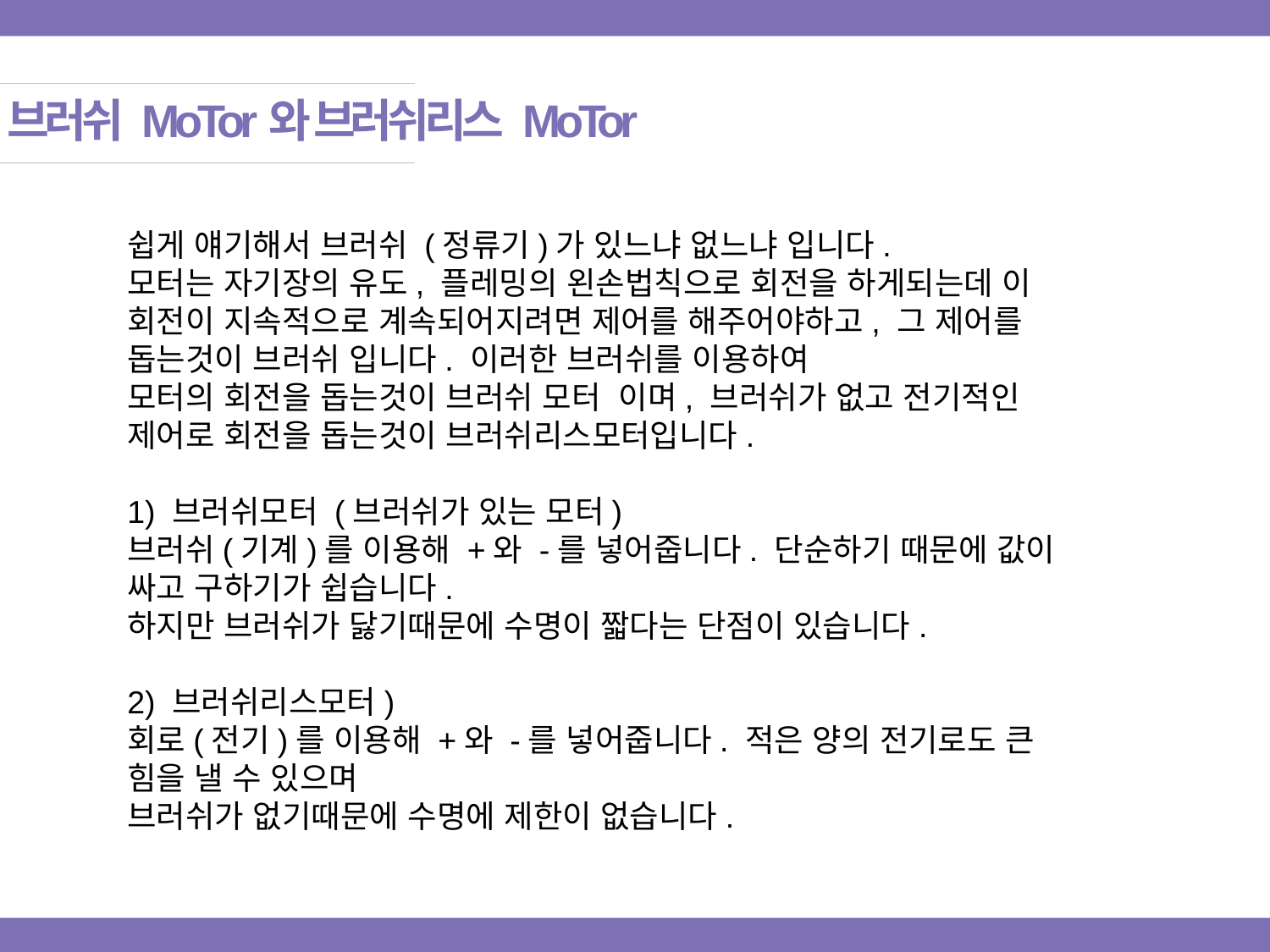

브러쉬 MoTor와 브러쉬리스 MoTor
쉽게 얘기해서 브러쉬 (정류기)가 있느냐 없느냐 입니다.
모터는 자기장의 유도, 플레밍의 왼손법칙으로 회전을 하게되는데 이 회전이 지속적으로 계속되어지려면 제어를 해주어야하고, 그 제어를 돕는것이 브러쉬 입니다. 이러한 브러쉬를 이용하여
모터의 회전을 돕는것이 브러쉬 모터  이며, 브러쉬가 없고 전기적인 제어로 회전을 돕는것이 브러쉬리스모터입니다.

1) 브러쉬모터 (브러쉬가 있는 모터)
브러쉬(기계)를 이용해 +와 -를 넣어줍니다. 단순하기 때문에 값이 싸고 구하기가 쉽습니다.
하지만 브러쉬가 닳기때문에 수명이 짧다는 단점이 있습니다.

2) 브러쉬리스모터)
회로(전기)를 이용해 +와 -를 넣어줍니다. 적은 양의 전기로도 큰 힘을 낼 수 있으며
브러쉬가 없기때문에 수명에 제한이 없습니다.